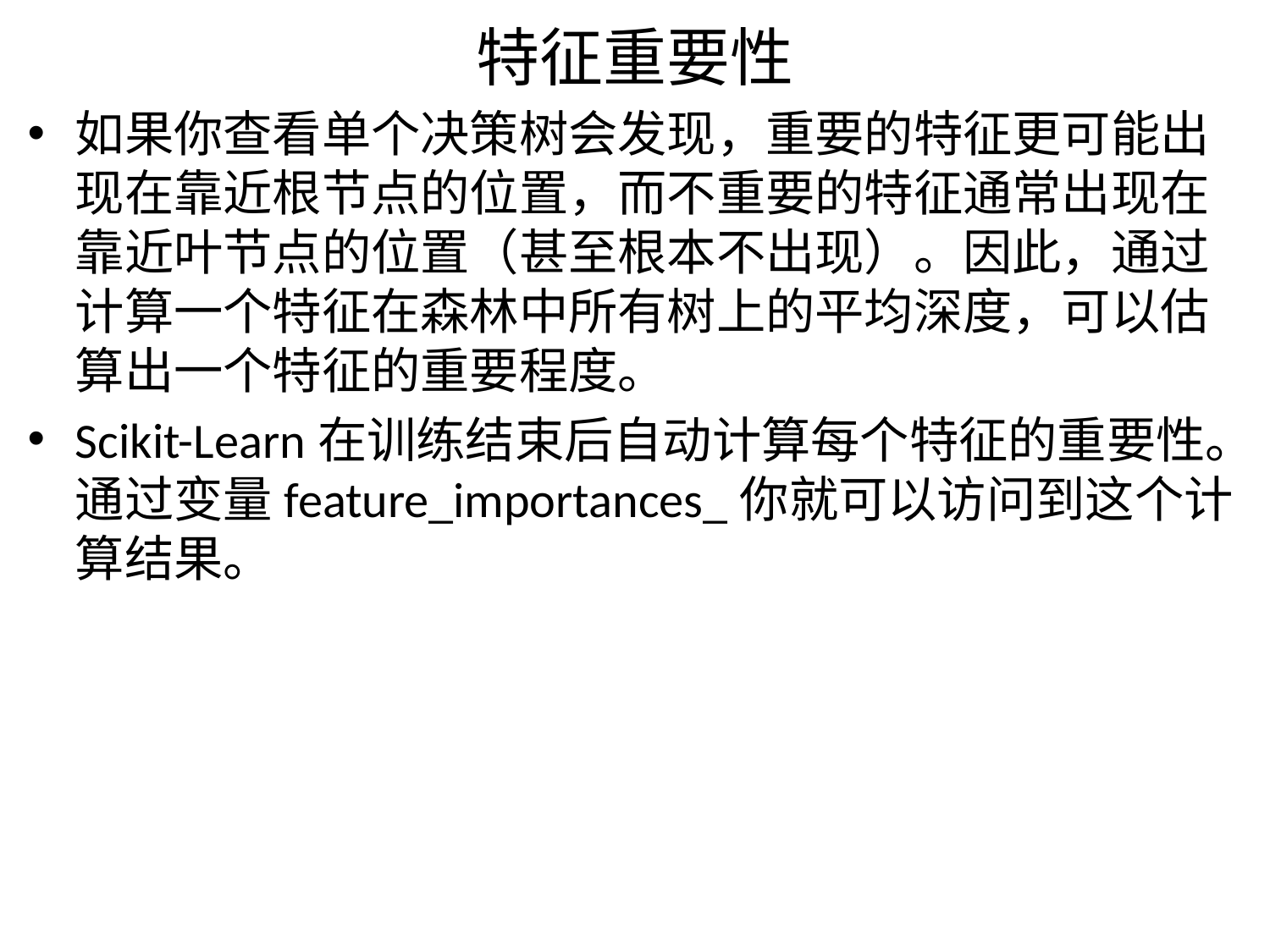

# 特征重要性
如果你查看单个决策树会发现，重要的特征更可能出现在靠近根节点的位置，而不重要的特征通常出现在靠近叶节点的位置（甚至根本不出现）。因此，通过计算一个特征在森林中所有树上的平均深度，可以估算出一个特征的重要程度。
Scikit-Learn在训练结束后自动计算每个特征的重要性。通过变量feature_importances_你就可以访问到这个计算结果。